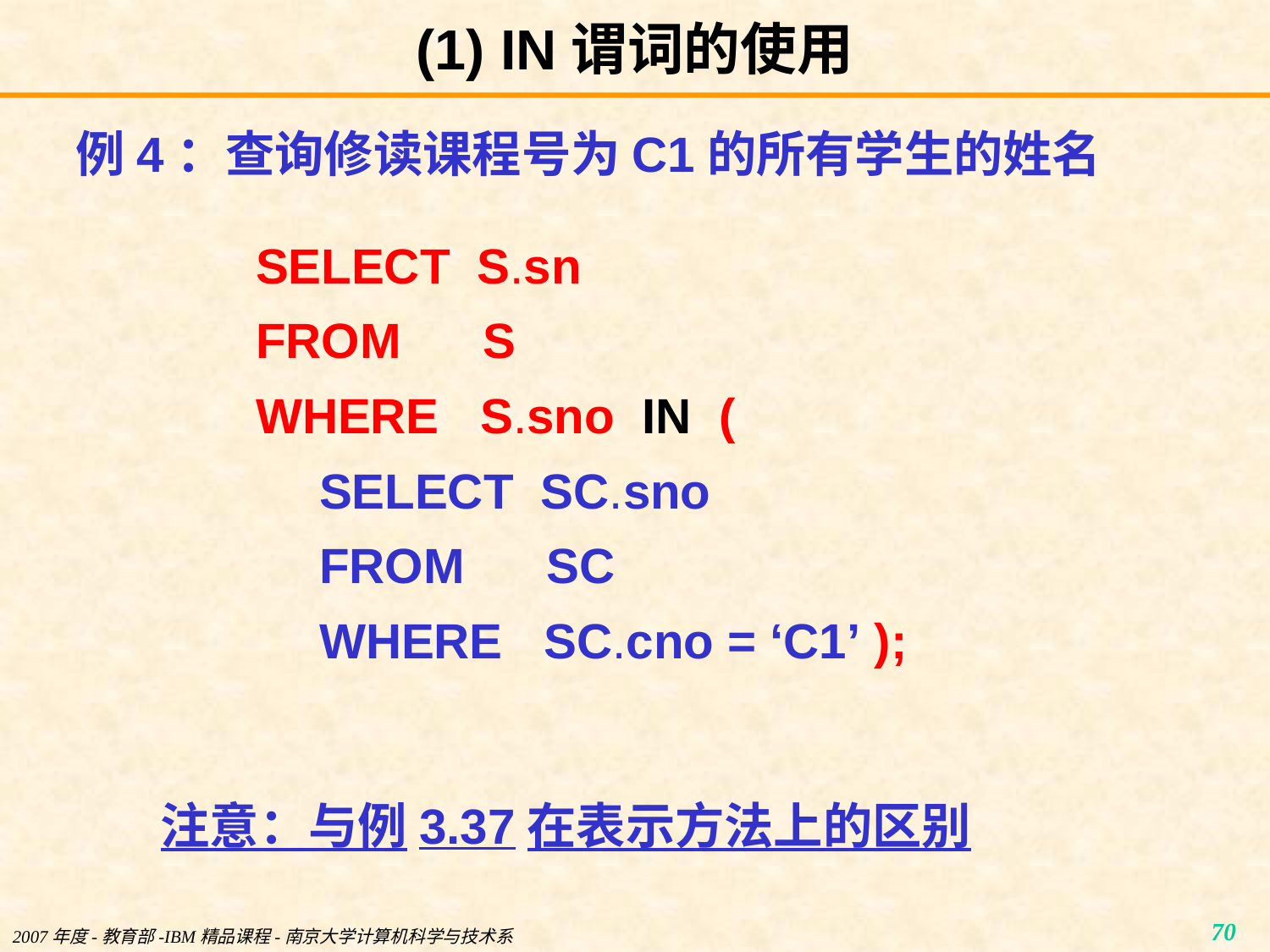

# (1) IN谓词的使用
例4：查询修读课程号为C1的所有学生的姓名
SELECT  S.sn
FROM      S
WHERE   S.sno  IN  (
SELECT  SC.sno
FROM      SC
WHERE   SC.cno = ‘C1’ );
注意：与例3.37在表示方法上的区别
70
2007年度-教育部-IBM精品课程-南京大学计算机科学与技术系